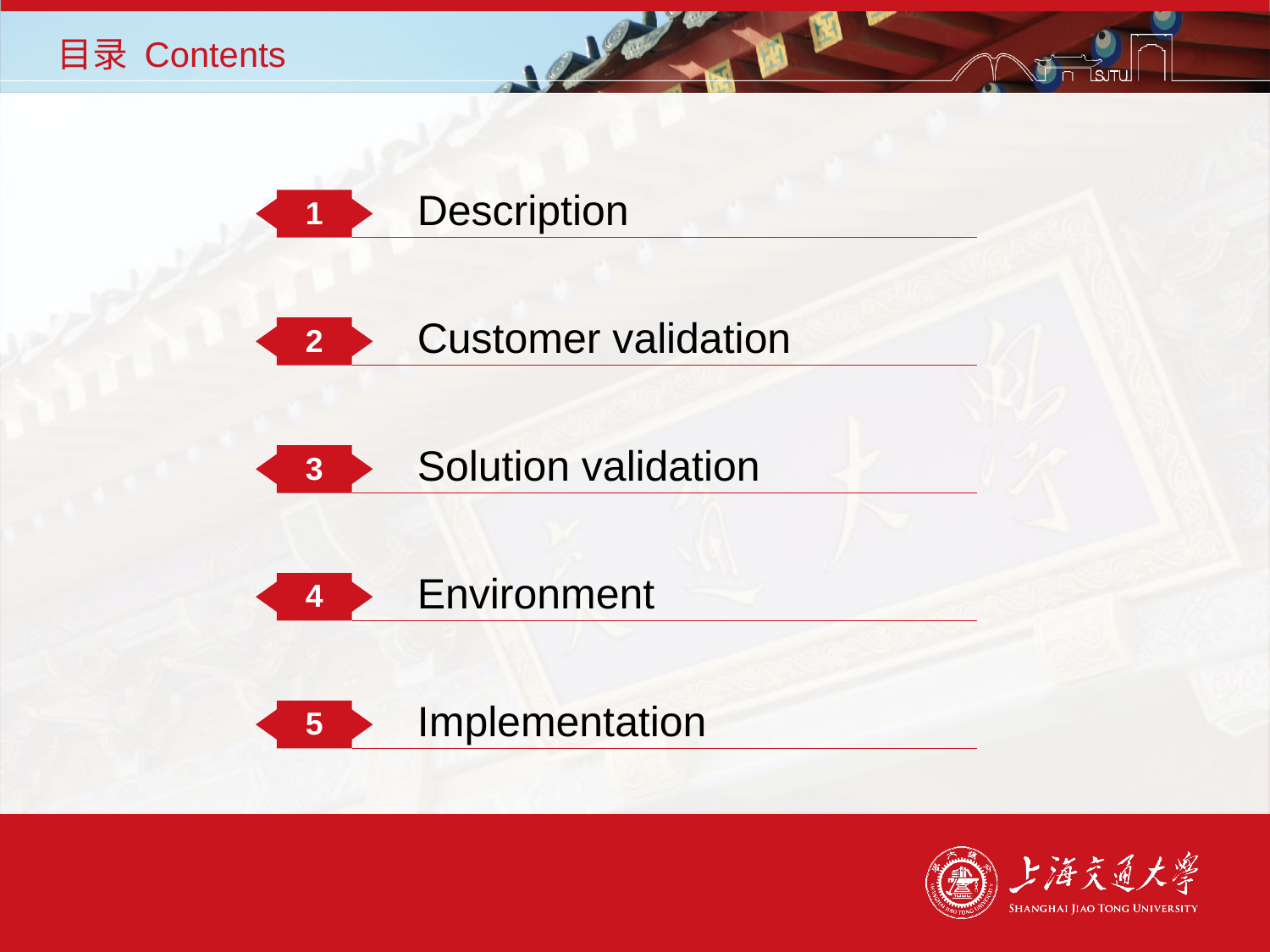

# 目录 Contents
Description
1

Customer validation
2

Solution validation
3

Environment
4

Implementation
5